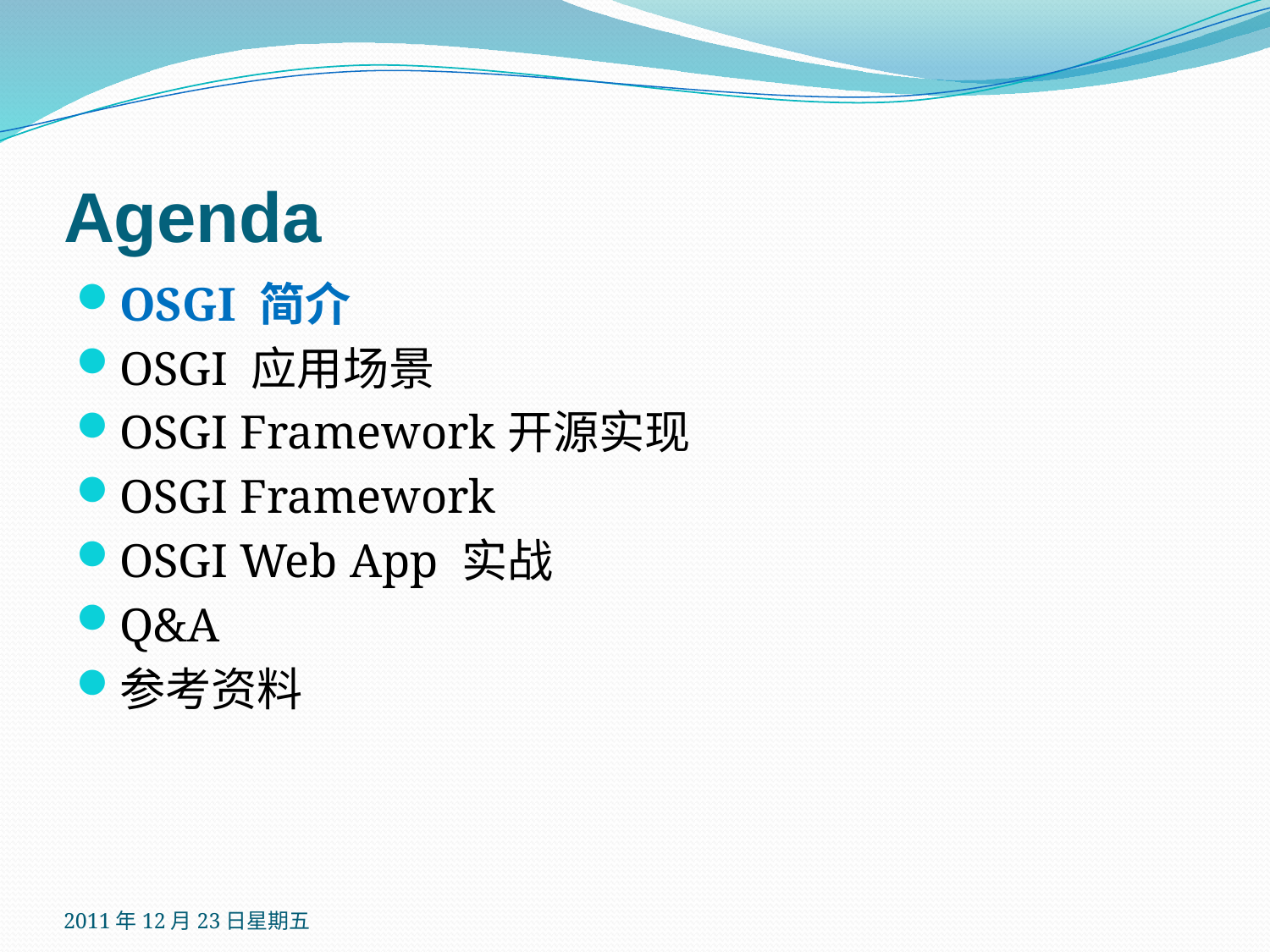

# Agenda
OSGI 简介
OSGI 应用场景
OSGI Framework开源实现
OSGI Framework
OSGI Web App 实战
Q&A
参考资料
2011年12月23日星期五